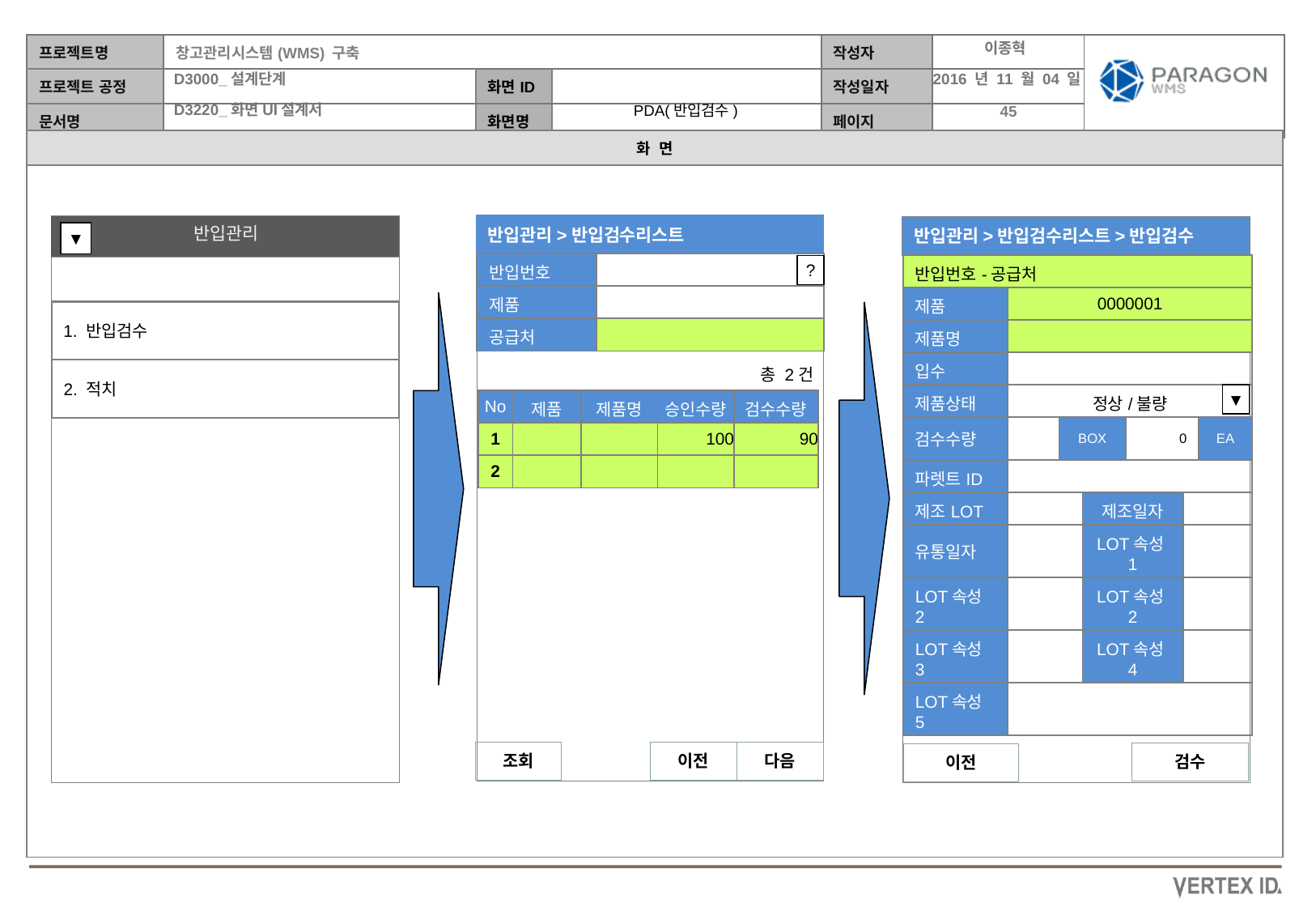

이종혁
2016 년 11 월 04 일
PDA(반입검수)
반입관리>반입검수리스트

반입관리>반입검수리스트>반입검수

반입관리

▼
| 반입번호 |  |
| --- | --- |
| 제품 |  |
| 공급처 |  |
| 반입번호-공급처 |  |  |  |  |  |  |
| --- | --- | --- | --- | --- | --- | --- |
| 제품 | 0000001 |  |  |  |  |  |
| 제품명 |  |  |  |  |  |  |
| 입수 |  |  |  |  |  |  |
| 제품상태 | 정상/불량 |  |  |  |  |  |
| 검수수량 |  | BOX |  | 0 |  | EA |
| 파렛트ID |  |  |  |  |  |  |
| 제조LOT |  |  | 제조일자 |  |  |  |
| 유통일자 |  |  | LOT속성1 |  |  |  |
| LOT속성2 |  |  | LOT속성2 |  |  |  |
| LOT속성3 |  |  | LOT속성4 |  |  |  |
| LOT속성5 |  |  |  |  |  |  |
?

1. 반입검수

총 2건
2. 적치
▼
| No | 제품 | 제품명 | 승인수량 | 검수수량 |
| --- | --- | --- | --- | --- |
| 1 |  |  | 100 | 90 |
| 2 |  |  |  |  |
조회
이전
다음
검수
이전